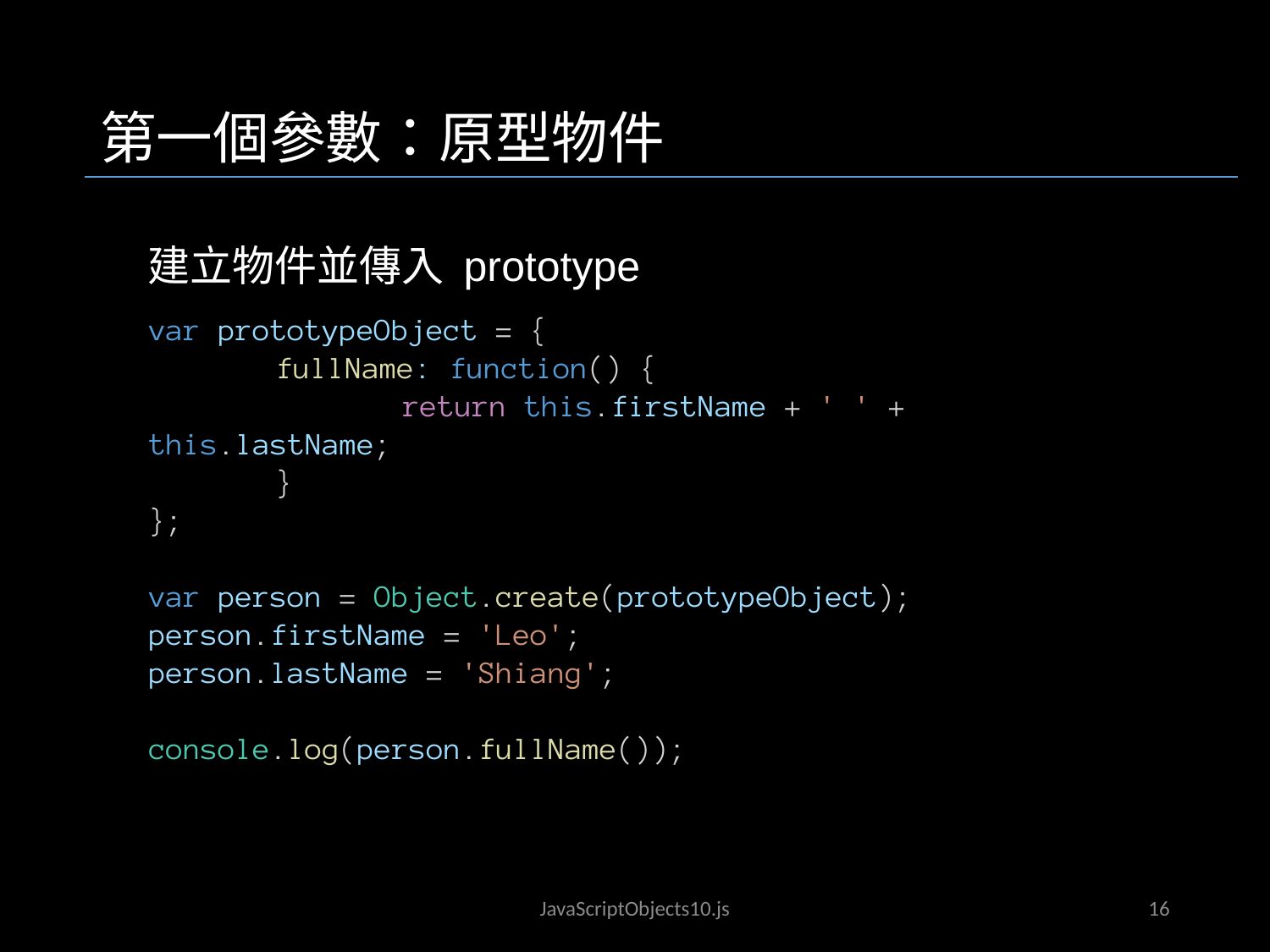

第一個參數：原型物件
建立物件並傳入 prototype
var prototypeObject = {
	fullName: function() {
		return this.firstName + ' ' + this.lastName;
	}
};
var person = Object.create(prototypeObject);
person.firstName = 'Leo';
person.lastName = 'Shiang';
console.log(person.fullName());
JavaScriptObjects02.js
JavaScriptObjects10.js
16